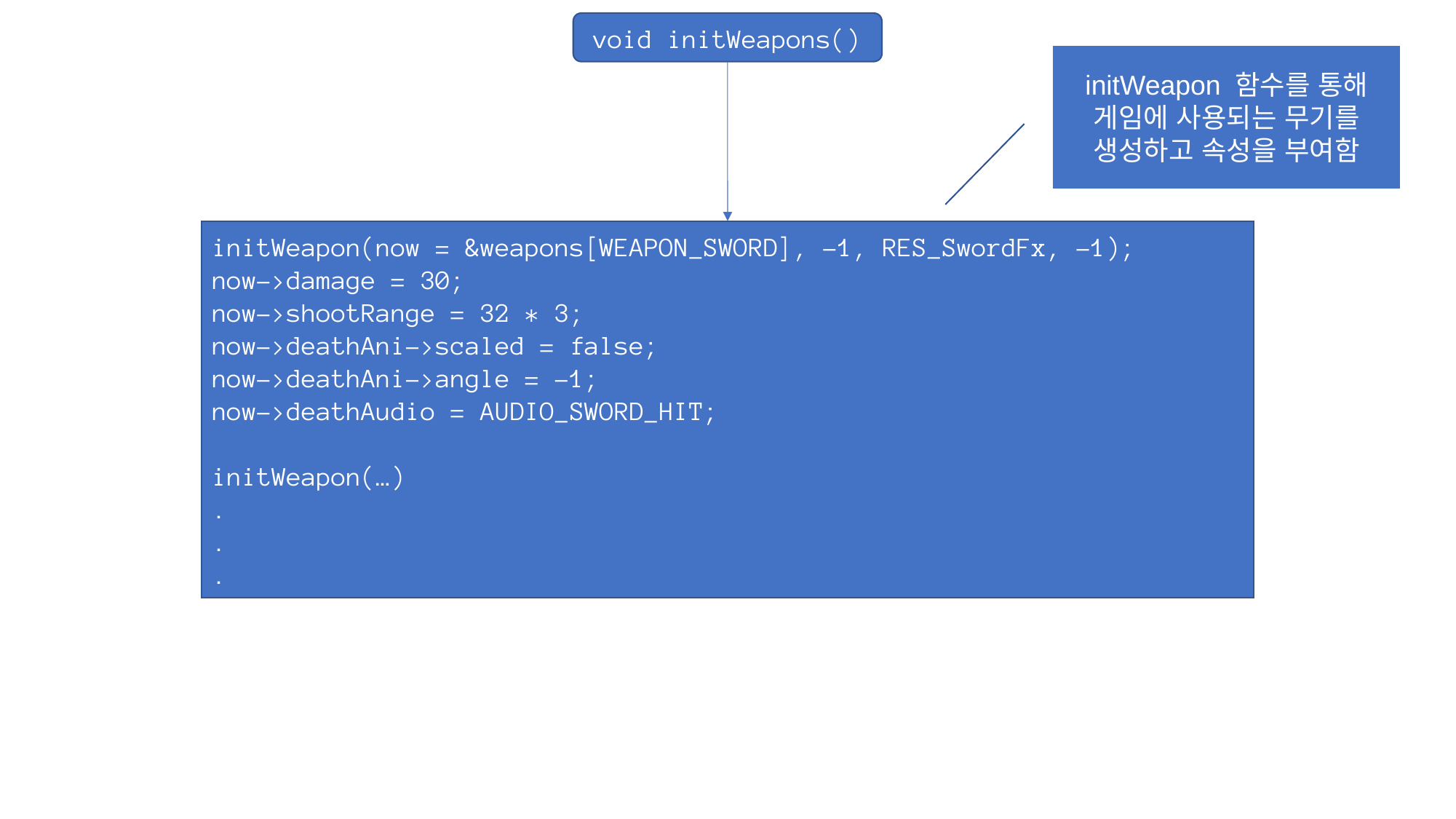

void initWeapons()
initWeapon 함수를 통해 게임에 사용되는 무기를 생성하고 속성을 부여함
initWeapon(now = &weapons[WEAPON_SWORD], -1, RES_SwordFx, -1);
now->damage = 30;
now->shootRange = 32 * 3;
now->deathAni->scaled = false;
now->deathAni->angle = -1;
now->deathAudio = AUDIO_SWORD_HIT;

initWeapon(…)
.
.
.